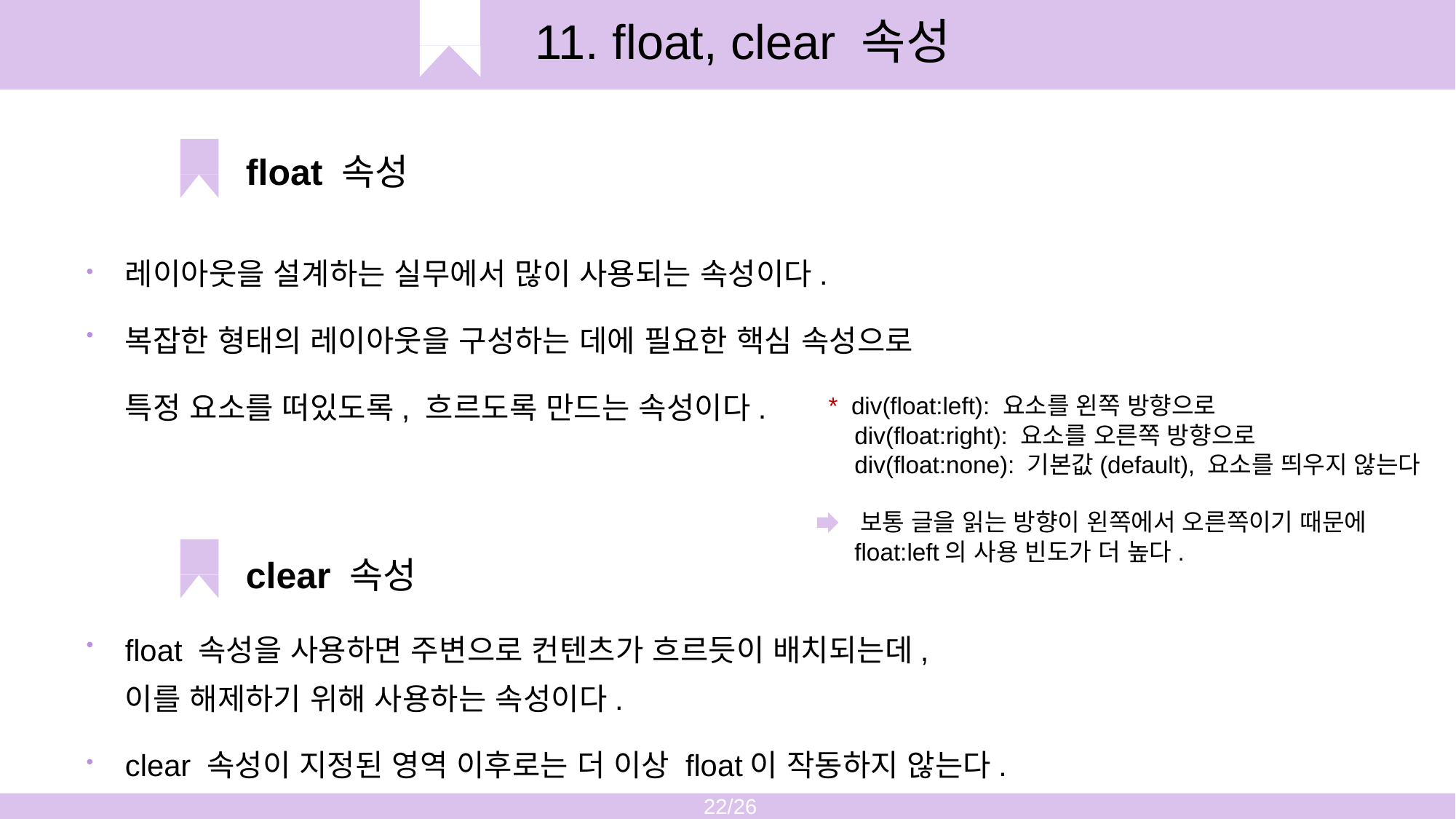

11. float, clear 속성
float 속성

레이아웃을 설계하는 실무에서 많이 사용되는 속성이다.
복잡한 형태의 레이아웃을 구성하는 데에 필요한 핵심 속성으로
특정 요소를 떠있도록, 흐르도록 만드는 속성이다.

 *  div(float:left): 요소를 왼쪽 방향으로
     div(float:right): 요소를 오른쪽 방향으로
     div(float:none): 기본값(default), 요소를 띄우지 않는다

     보통 글을 읽는 방향이 왼쪽에서 오른쪽이기 때문에
     float:left의 사용 빈도가 더 높다.

clear 속성

float 속성을 사용하면 주변으로 컨텐츠가 흐르듯이 배치되는데,
이를 해제하기 위해 사용하는 속성이다.
clear 속성이 지정된 영역 이후로는 더 이상 float이 작동하지 않는다.

22/26